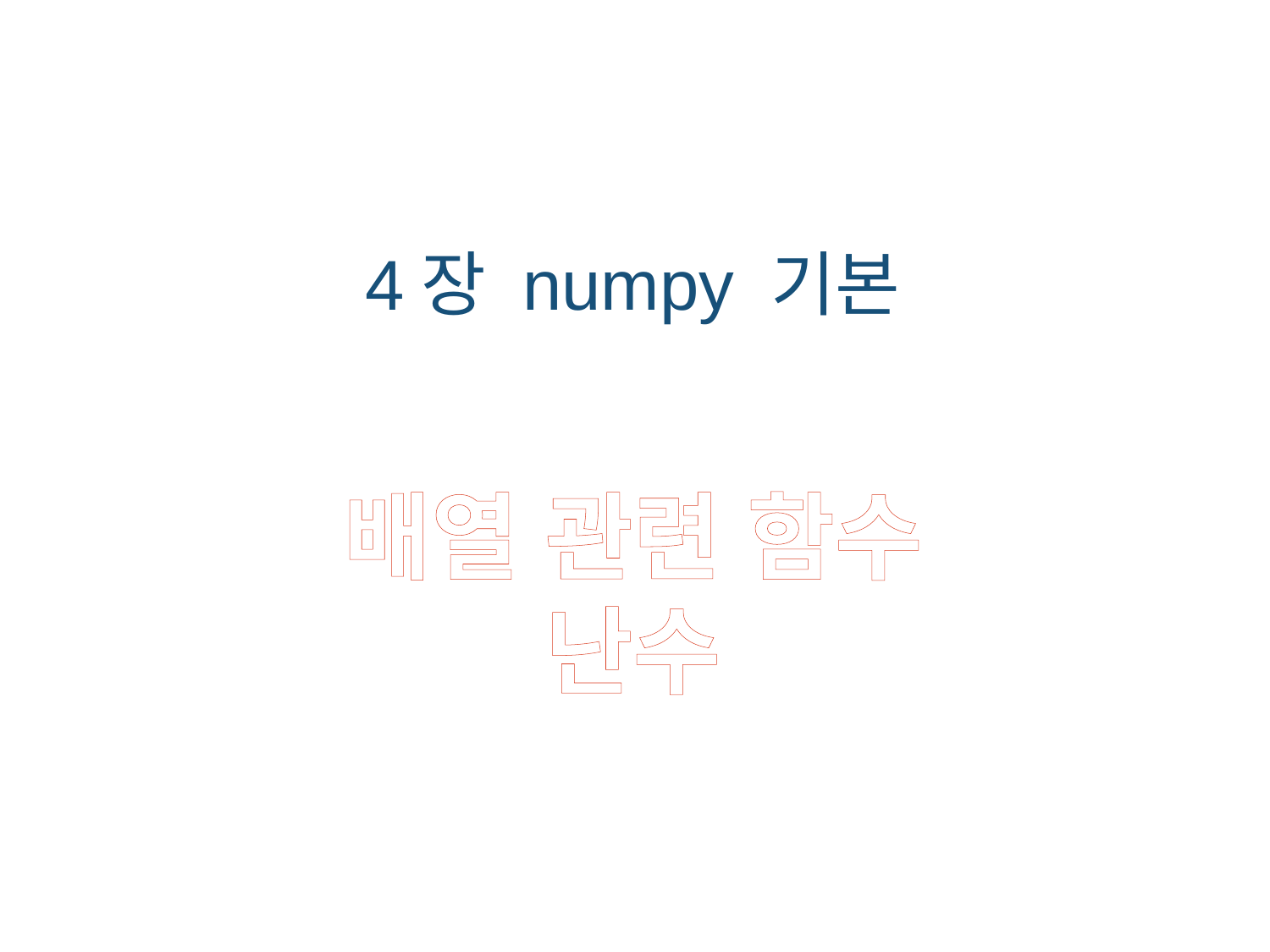

4장 numpy 기본
배열 관련 함수
난수